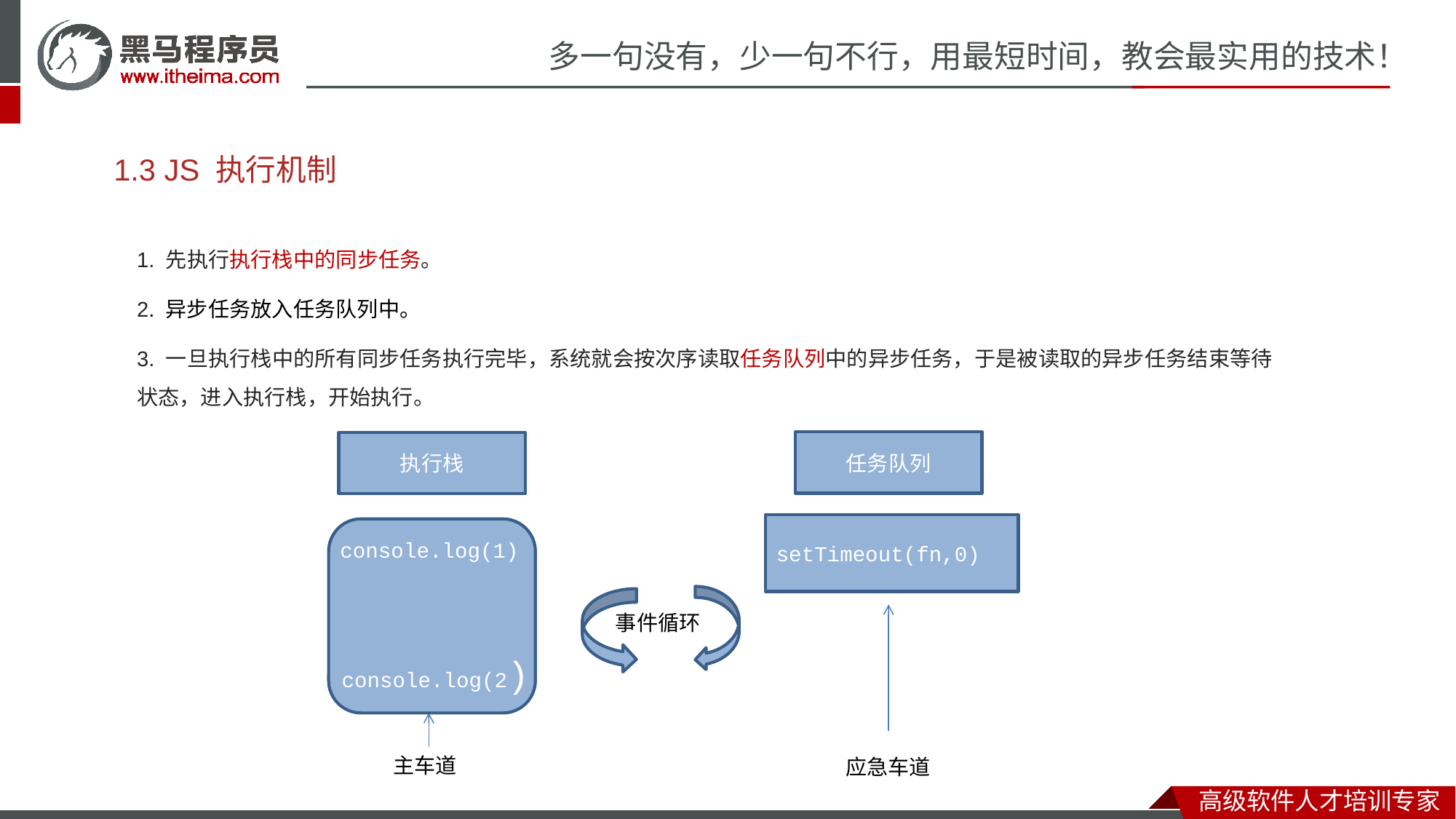

1.3 JS 执行机制
1. 先执行执行栈中的同步任务。
2. 异步任务放入任务队列中。
3. 一旦执行栈中的所有同步任务执行完毕，系统就会按次序读取任务队列中的异步任务，于是被读取的异步任务结束等待状态，进入执行栈，开始执行。
任务队列
执行栈
setTimeout(fn,0)

console.log(1)

console.log(2)

事件循环
主车道
应急车道